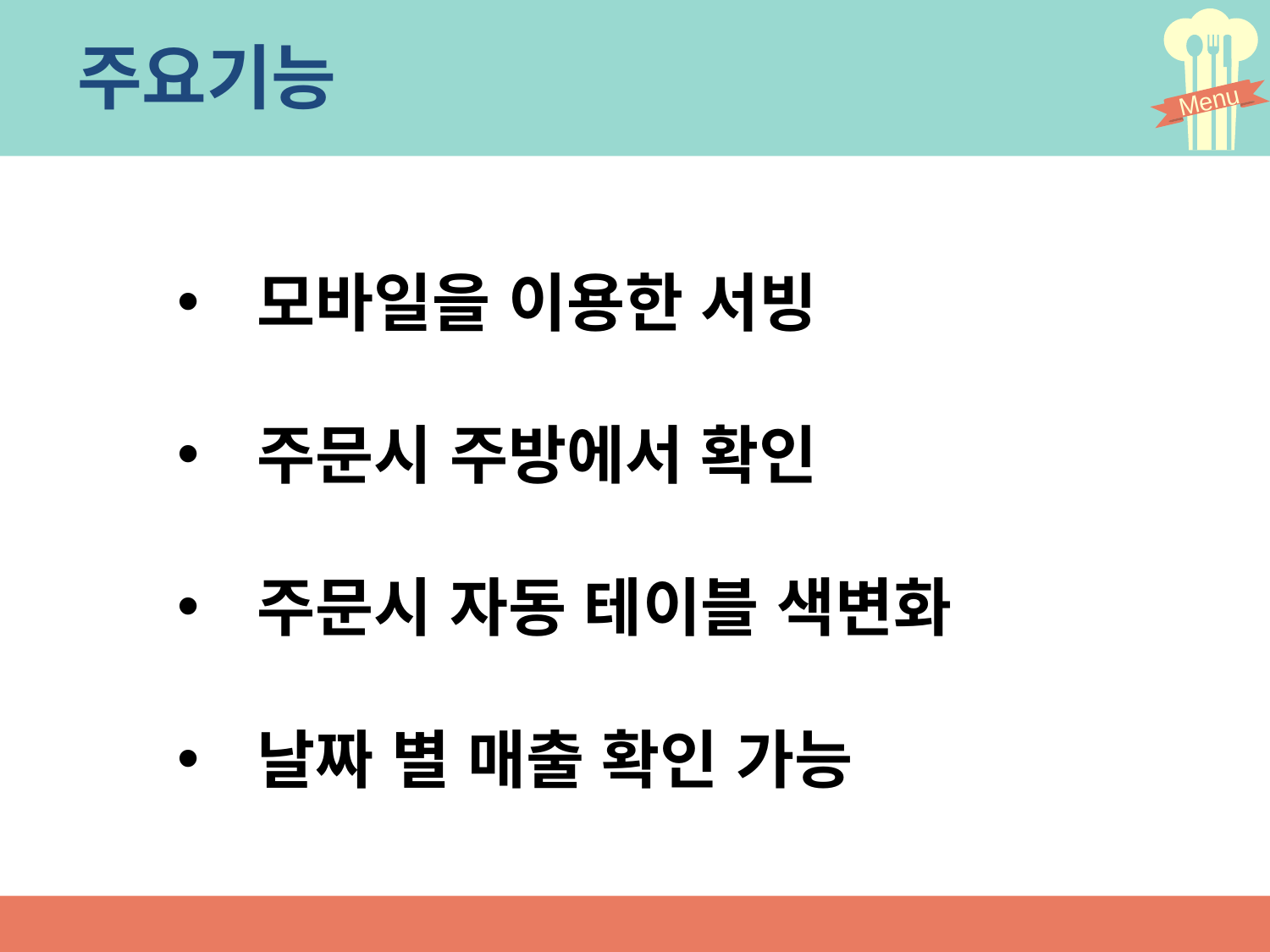

Menu
주요기능
모바일을 이용한 서빙

주문시 주방에서 확인

주문시 자동 테이블 색변화

날짜 별 매출 확인 가능